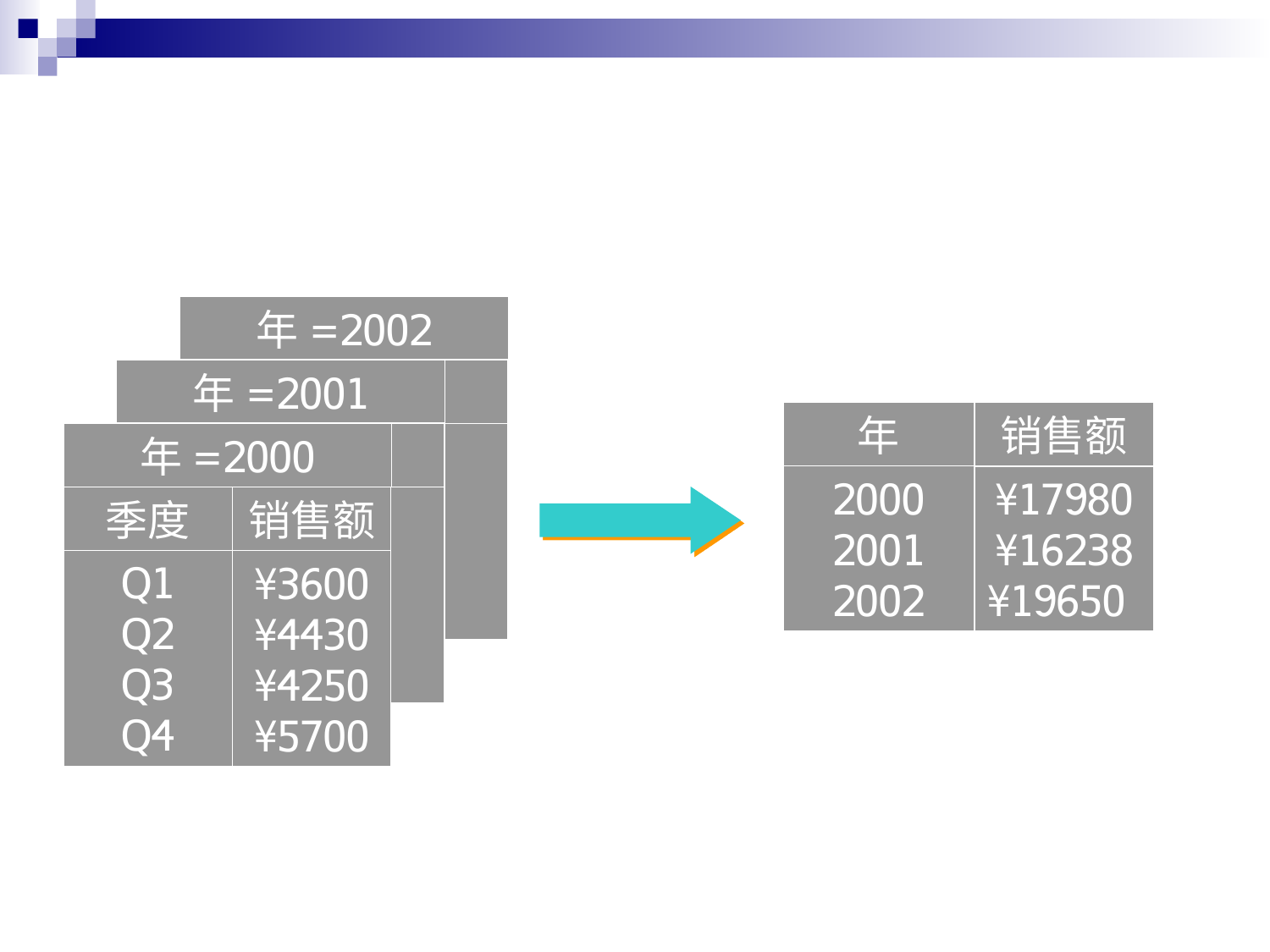

年=2002

年=2001

年
销售额
2000
2001
2002
¥17980
¥16238
¥19650
年=2000
季度
销售额
Q1
Q2
Q3
Q4
¥3600
¥4430
¥4250
¥5700